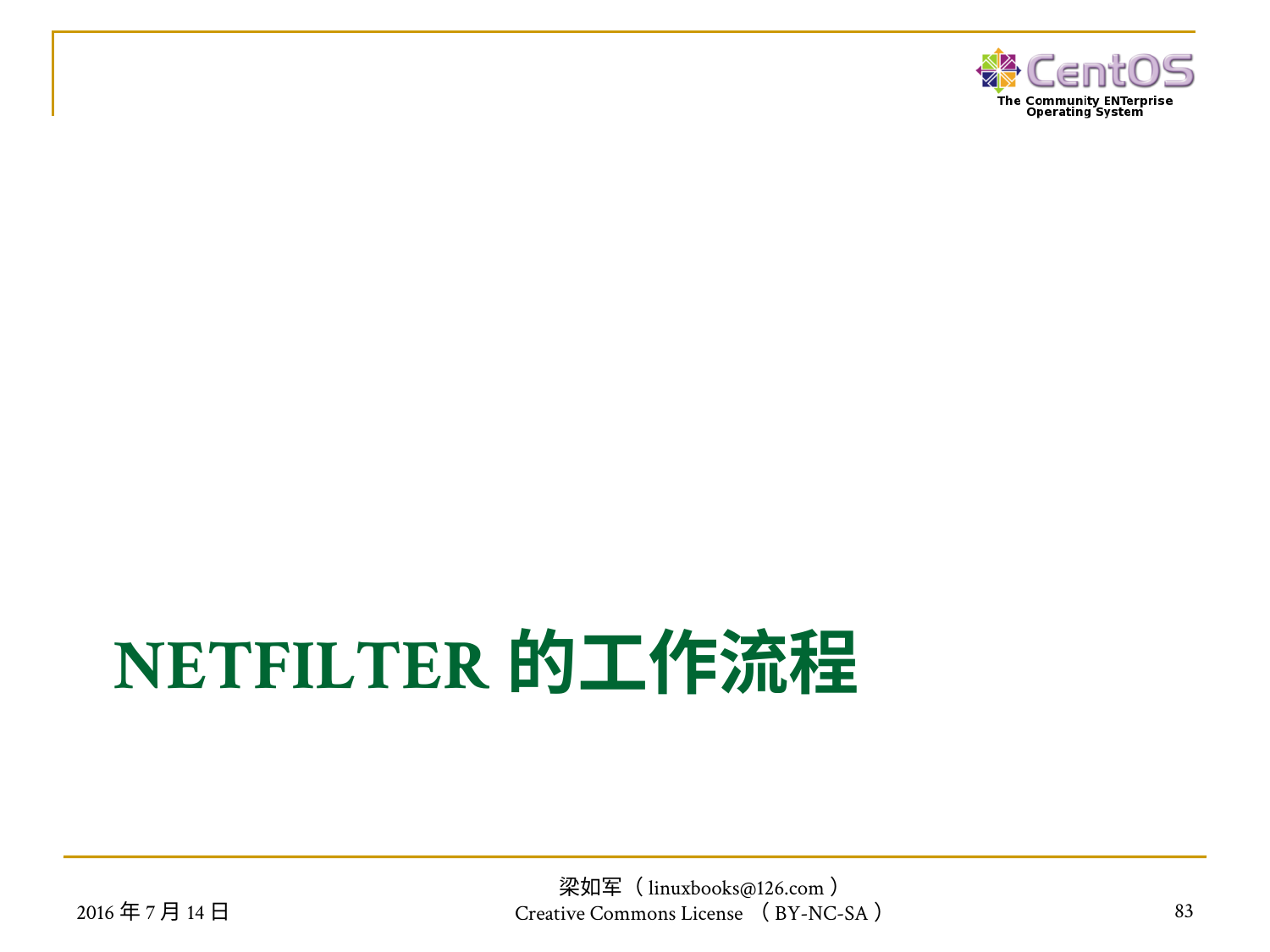

# Netfilter的工作流程
2016年7月14日
83
梁如军（linuxbooks@126.com）
Creative Commons License（BY-NC-SA）